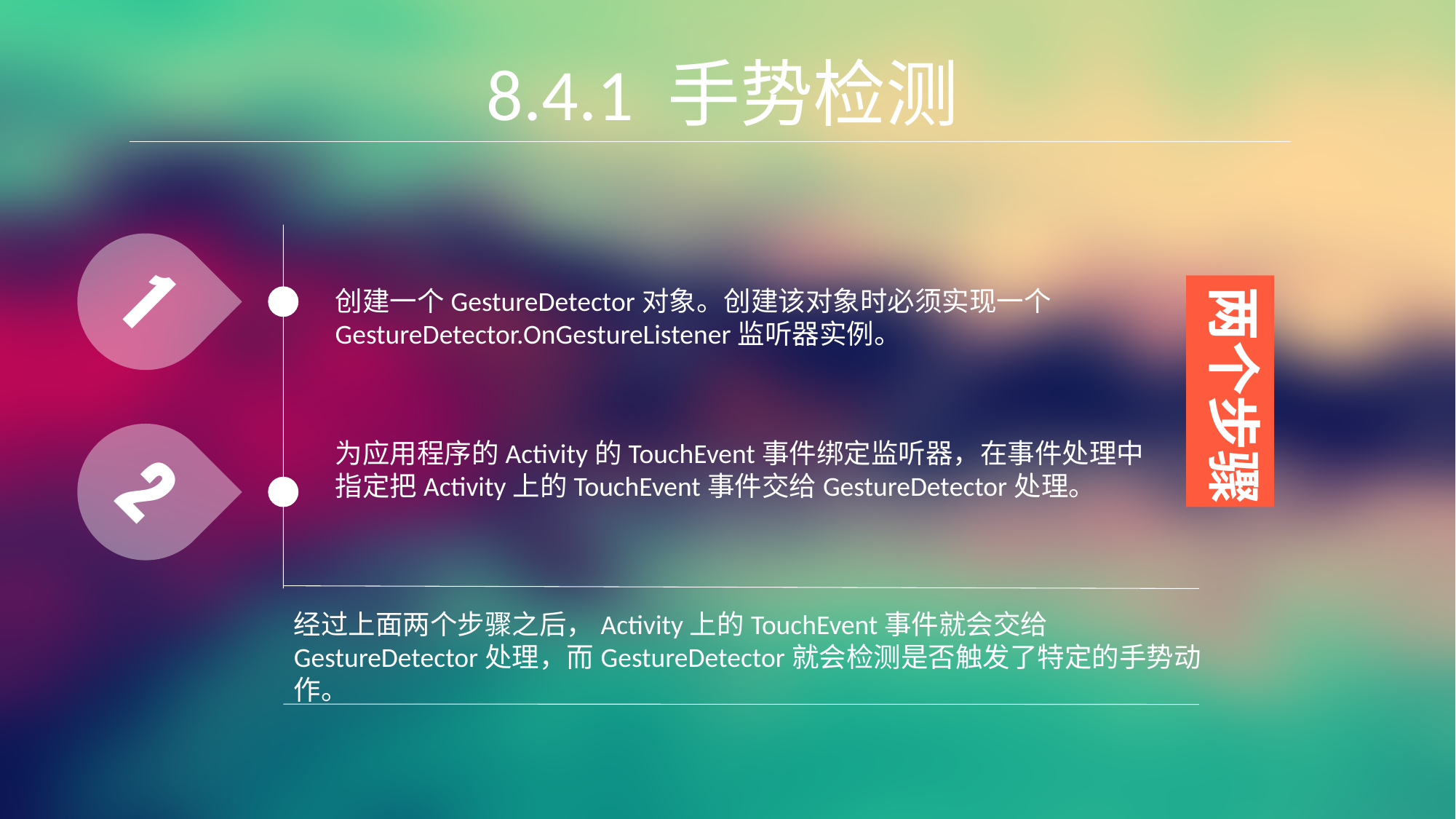

8.4.1 手势检测

1
2
两个步骤
创建一个GestureDetector对象。创建该对象时必须实现一个GestureDetector.OnGestureListener监听器实例。
为应用程序的Activity的TouchEvent事件绑定监听器，在事件处理中指定把Activity上的TouchEvent事件交给GestureDetector处理。
经过上面两个步骤之后，Activity上的TouchEvent事件就会交给GestureDetector处理，而GestureDetector就会检测是否触发了特定的手势动作。